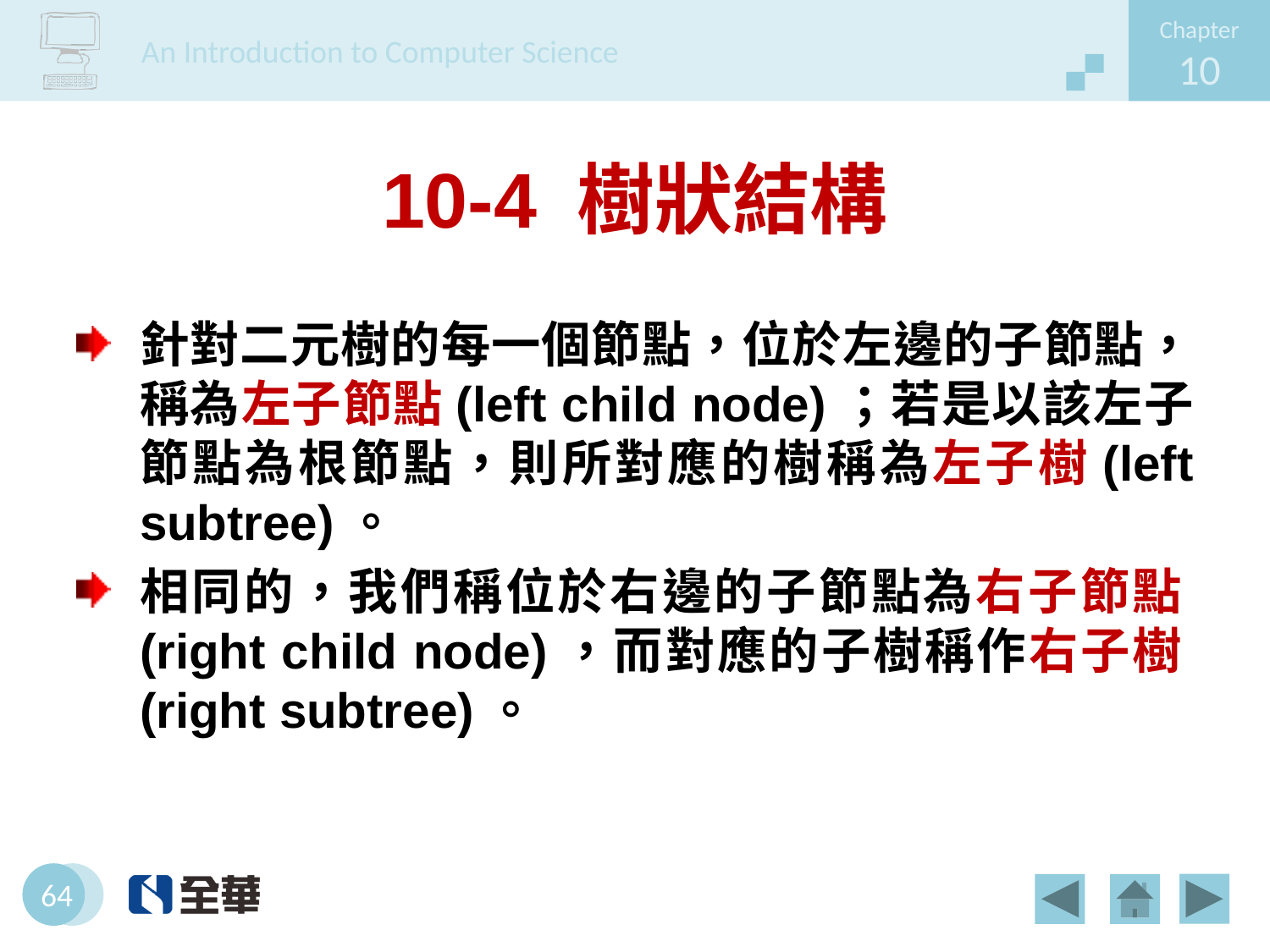

# 10-4 樹狀結構
針對二元樹的每一個節點，位於左邊的子節點，稱為左子節點(left child node)；若是以該左子節點為根節點，則所對應的樹稱為左子樹(left subtree)。
相同的，我們稱位於右邊的子節點為右子節點(right child node)，而對應的子樹稱作右子樹(right subtree)。